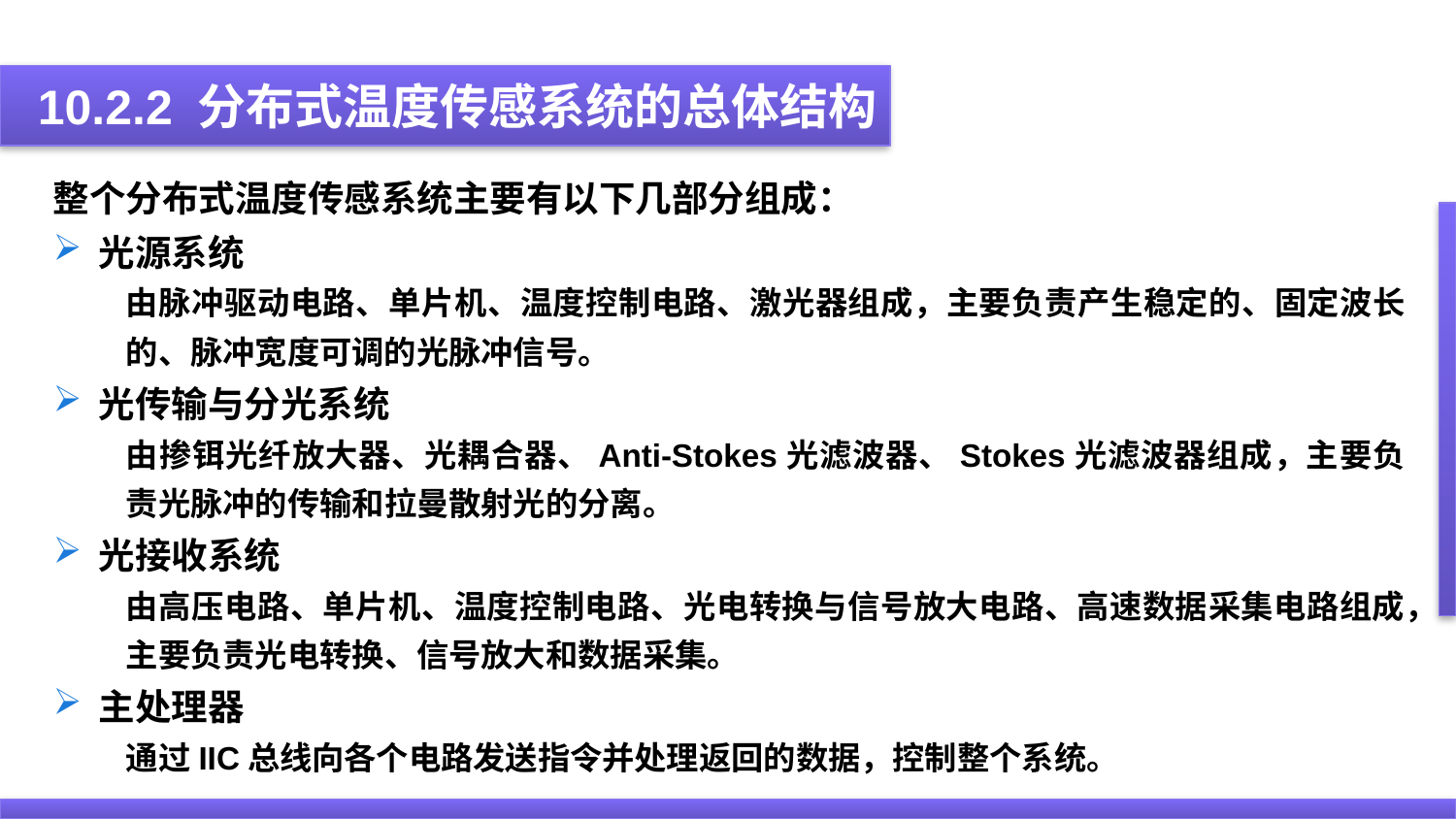

10.2.2 分布式温度传感系统的总体结构
整个分布式温度传感系统主要有以下几部分组成：
光源系统
由脉冲驱动电路、单片机、温度控制电路、激光器组成，主要负责产生稳定的、固定波长的、脉冲宽度可调的光脉冲信号。
光传输与分光系统
由掺铒光纤放大器、光耦合器、Anti-Stokes光滤波器、Stokes光滤波器组成，主要负责光脉冲的传输和拉曼散射光的分离。
光接收系统
由高压电路、单片机、温度控制电路、光电转换与信号放大电路、高速数据采集电路组成，主要负责光电转换、信号放大和数据采集。
主处理器
通过IIC总线向各个电路发送指令并处理返回的数据，控制整个系统。